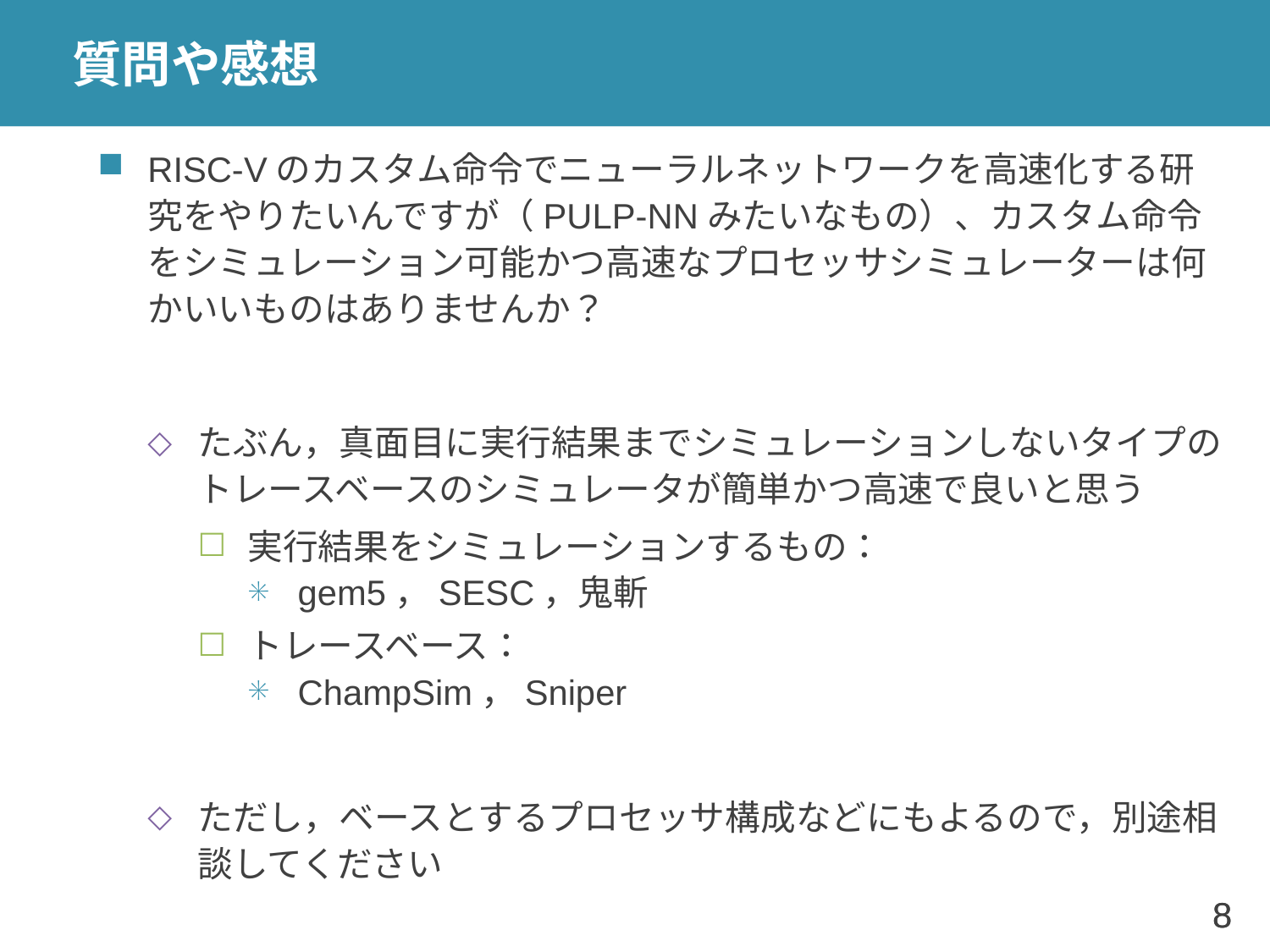

# 質問や感想
RISC-Vのカスタム命令でニューラルネットワークを高速化する研究をやりたいんですが（PULP-NNみたいなもの）、カスタム命令をシミュレーション可能かつ高速なプロセッサシミュレーターは何かいいものはありませんか？

たぶん，真面目に実行結果までシミュレーションしないタイプのトレースベースのシミュレータが簡単かつ高速で良いと思う
実行結果をシミュレーションするもの：
gem5，SESC，鬼斬
トレースベース：
ChampSim，Sniper

ただし，ベースとするプロセッサ構成などにもよるので，別途相談してください